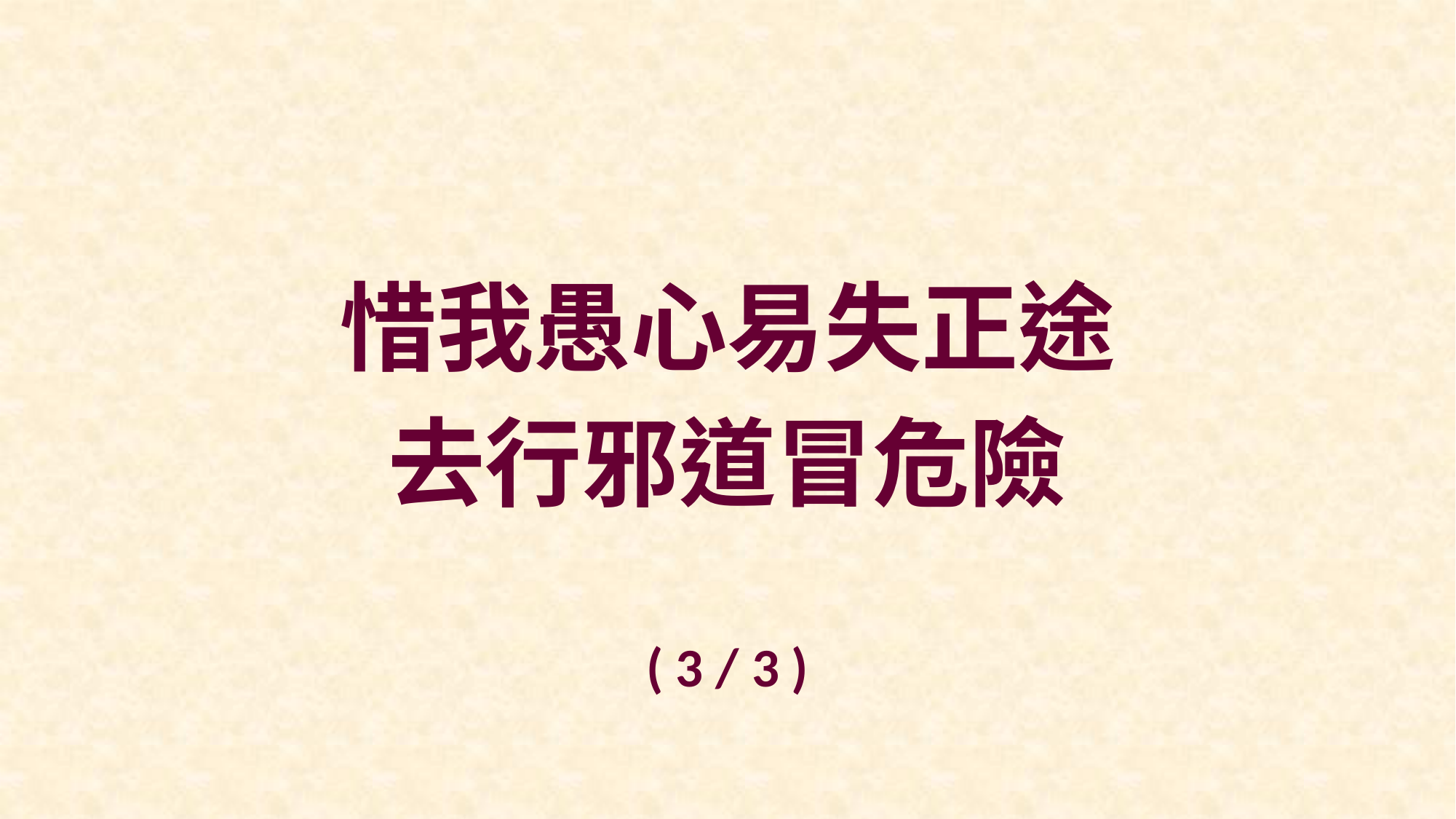

惜我愚心易失正途
去行邪道冒危險
( 3 / 3 )